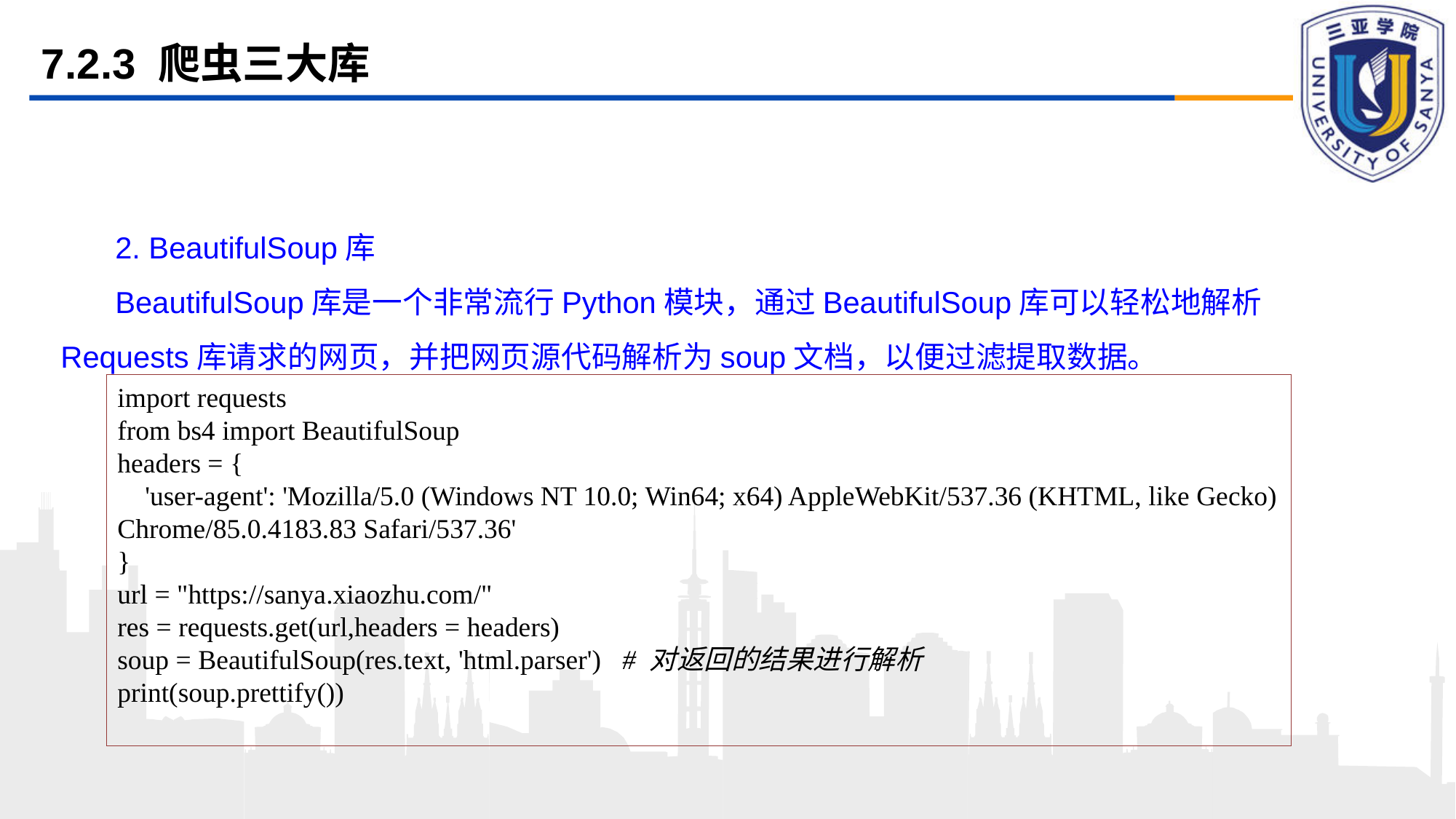

# 7.2.3 爬虫三大库
2. BeautifulSoup库
BeautifulSoup库是一个非常流行Python模块，通过BeautifulSoup库可以轻松地解析Requests库请求的网页，并把网页源代码解析为soup文档，以便过滤提取数据。
import requests
from bs4 import BeautifulSoup
headers = {
    'user-agent': 'Mozilla/5.0 (Windows NT 10.0; Win64; x64) AppleWebKit/537.36 (KHTML, like Gecko) Chrome/85.0.4183.83 Safari/537.36'
}
url = "https://sanya.xiaozhu.com/"
res = requests.get(url,headers = headers)
soup = BeautifulSoup(res.text, 'html.parser')   # 对返回的结果进行解析
print(soup.prettify())